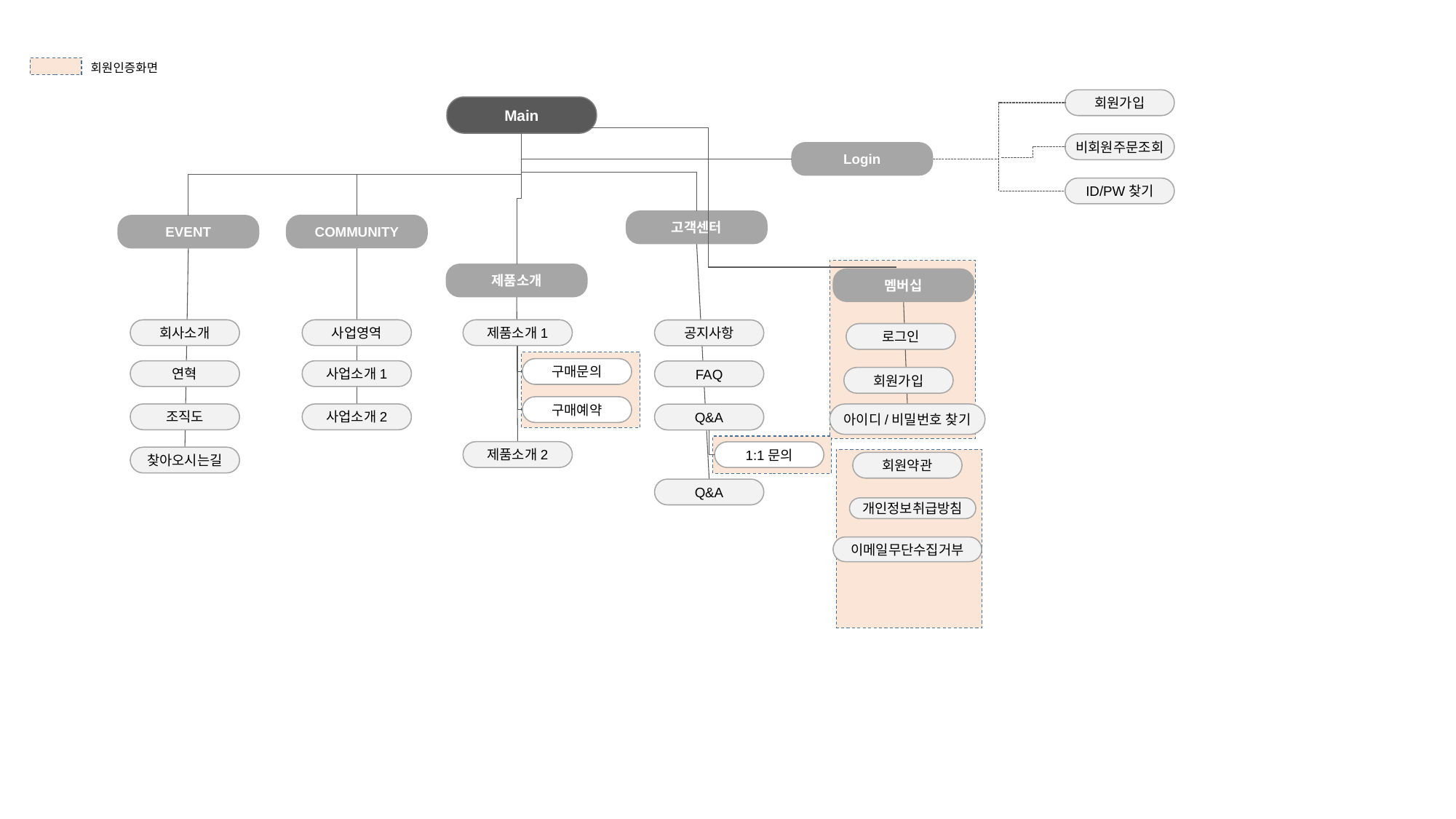

회원인증화면

회원가입
Main
비회원주문조회
Login
ID/PW찾기
고객센터
COMMUNITY
EVENT

제품소개
멤버십
회사소개
사업영역
제품소개1
공지사항
로그인

구매문의
연혁
사업소개1
FAQ
회원가입
구매예약
조직도
사업소개2
아이디/비밀번호 찾기
Q&A

제품소개2
1:1문의
찾아오시는길

회원약관
Q&A
개인정보취급방침
이메일무단수집거부